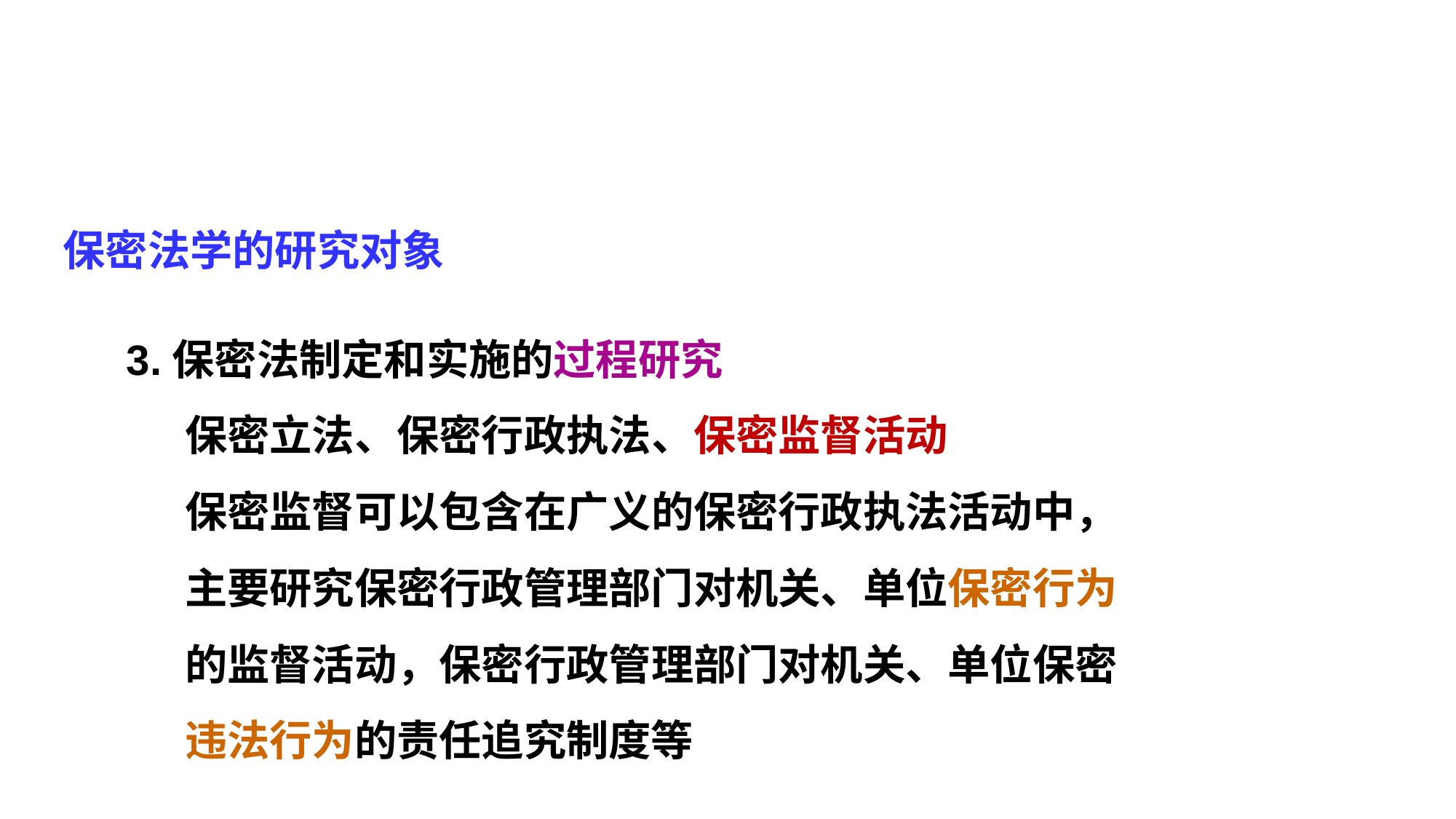

保密法学的研究对象
3.保密法制定和实施的过程研究
     保密立法、保密行政执法、保密监督活动
     保密监督可以包含在广义的保密行政执法活动中，
     主要研究保密行政管理部门对机关、单位保密行为
     的监督活动，保密行政管理部门对机关、单位保密
     违法行为的责任追究制度等